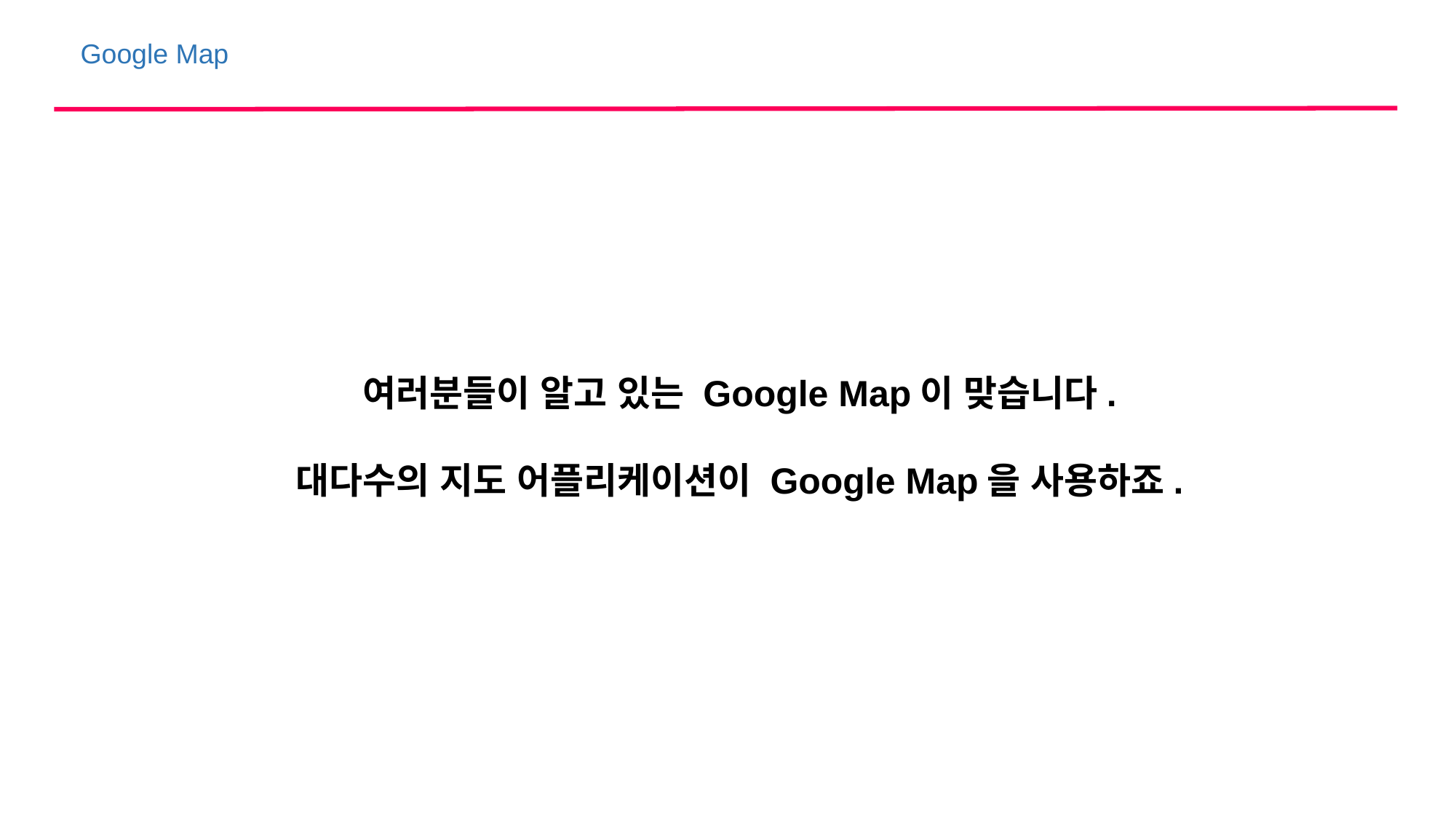

Google Map
여러분들이 알고 있는 Google Map이 맞습니다.

대다수의 지도 어플리케이션이 Google Map을 사용하죠.